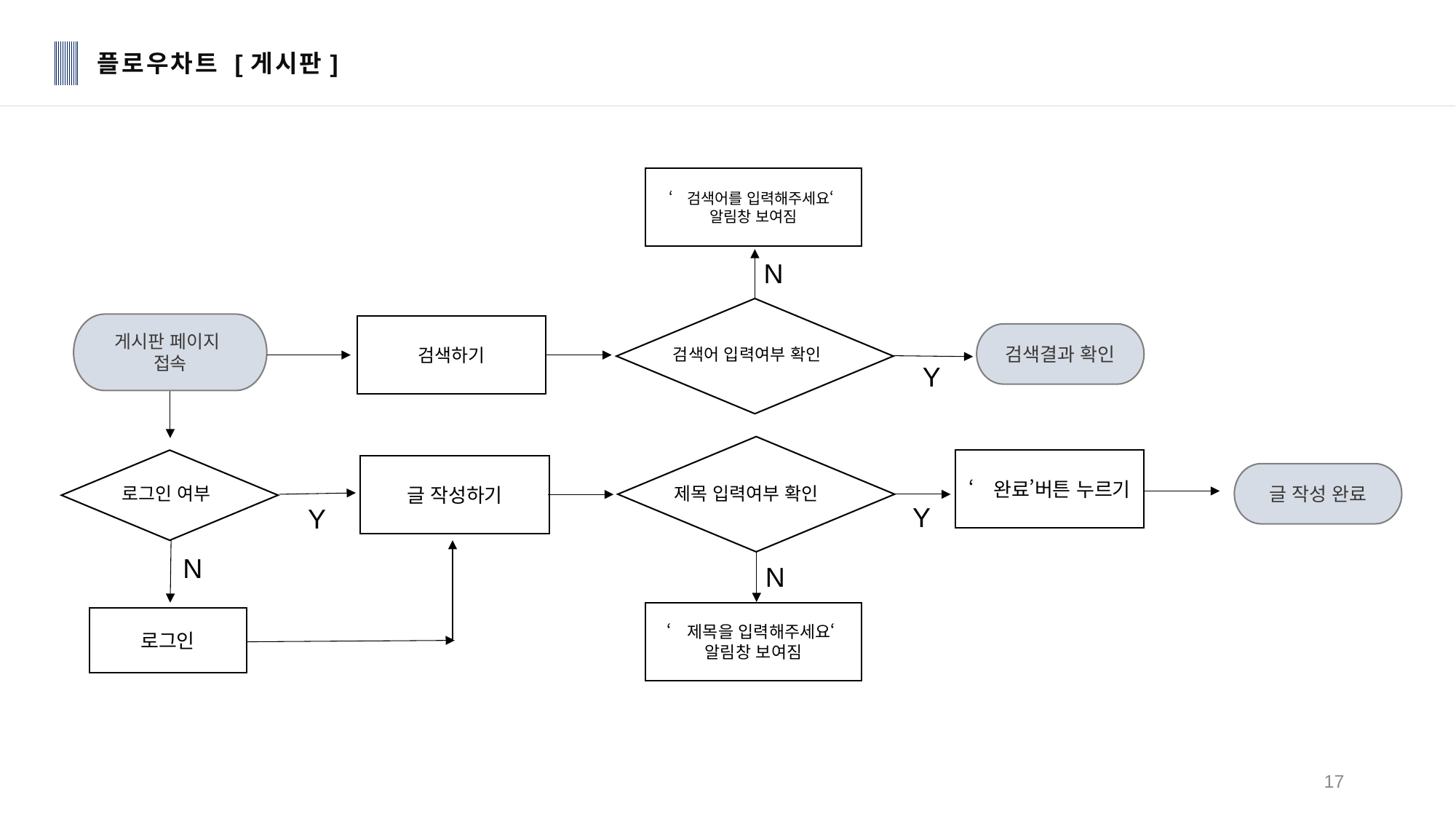

플로우차트 [게시판]
‘검색어를 입력해주세요‘
알림창 보여짐
N

검색어 입력여부 확인
게시판 페이지
접속
검색하기
검색결과 확인
Y

제목 입력여부 확인

로그인 여부
‘완료’버튼 누르기
글 작성하기
글 작성 완료
Y
Y
N
N
‘제목을 입력해주세요‘
알림창 보여짐
로그인
17